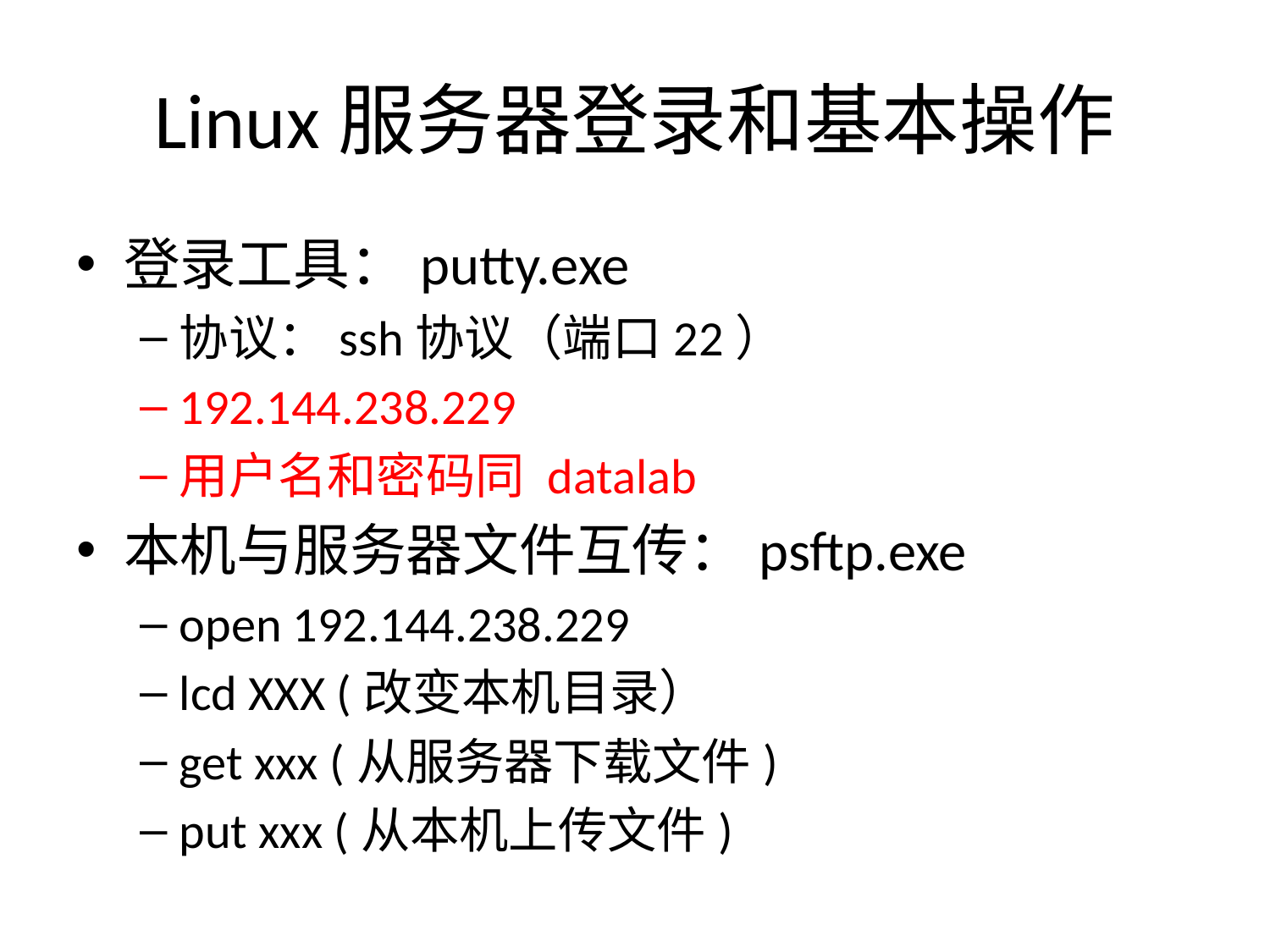

# Linux服务器登录和基本操作
登录工具：putty.exe
协议：ssh协议（端口22）
192.144.238.229
用户名和密码同 datalab
本机与服务器文件互传：psftp.exe
open 192.144.238.229
lcd XXX (改变本机目录）
get xxx (从服务器下载文件)
put xxx (从本机上传文件)